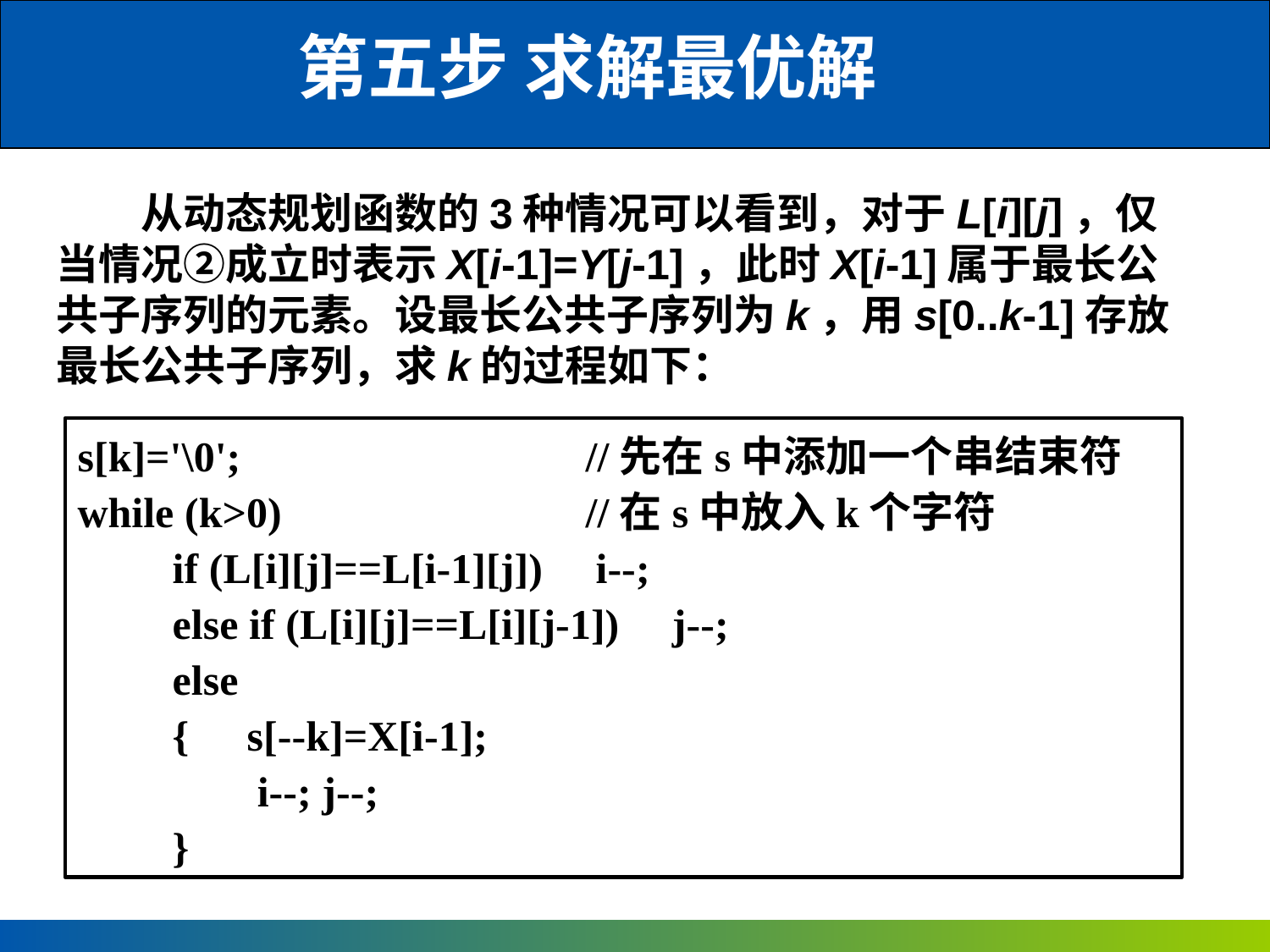

第五步 求解最优解
　　从动态规划函数的3种情况可以看到，对于L[i][j]，仅当情况②成立时表示X[i-1]=Y[j-1]，此时X[i-1]属于最长公共子序列的元素。设最长公共子序列为k，用s[0..k-1]存放最长公共子序列，求k的过程如下：
s[k]='\0';			//先在s中添加一个串结束符
while (k>0)			//在s中放入k个字符
　　if (L[i][j]==L[i-1][j])     i--;
　　else if (L[i][j]==L[i][j-1])     j--;
　　else
　　{	    s[--k]=X[i-1];
　　　　i--; j--;
　　}